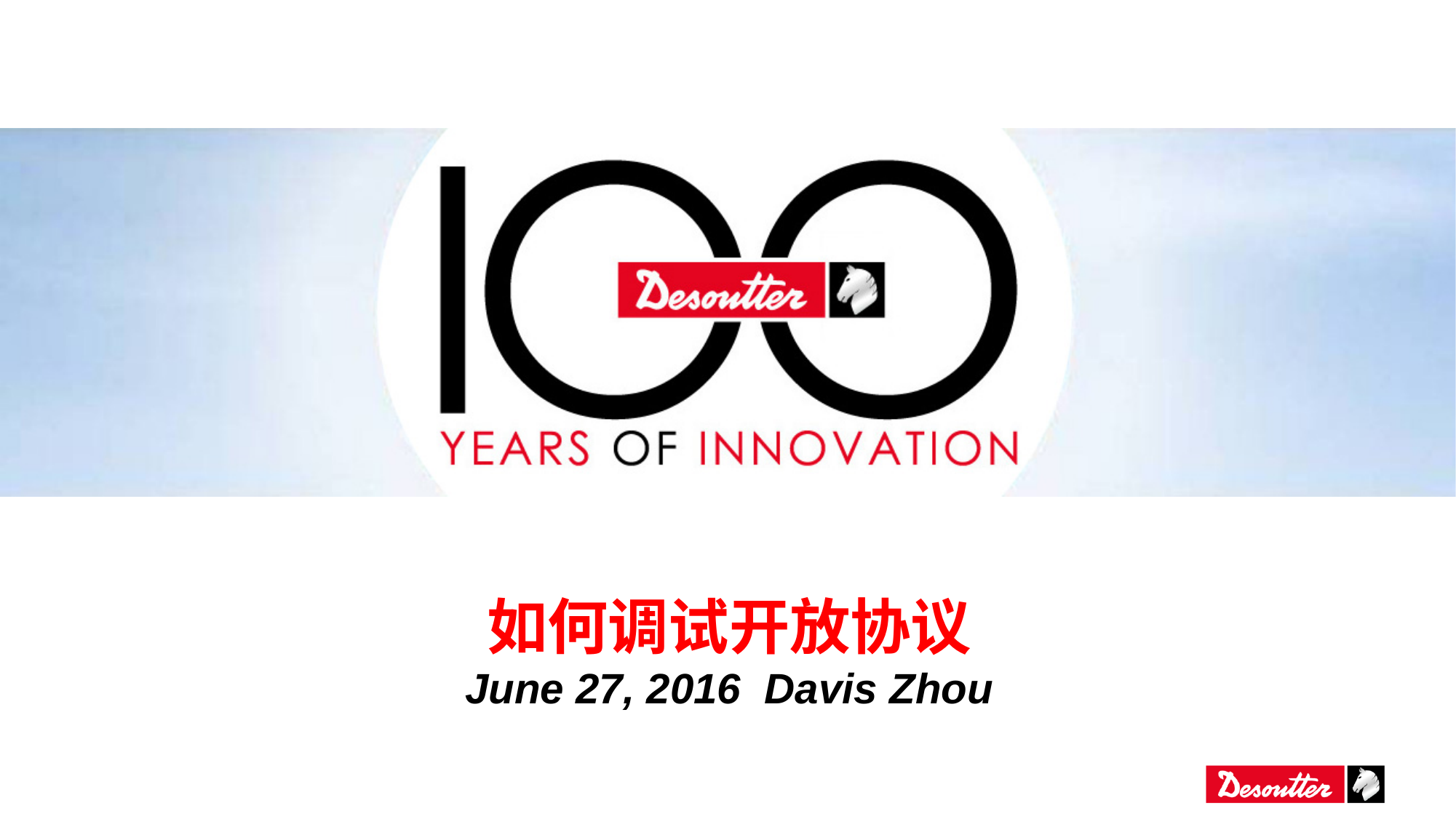

# 如何调试开放协议 June 27, 2016  Davis Zhou